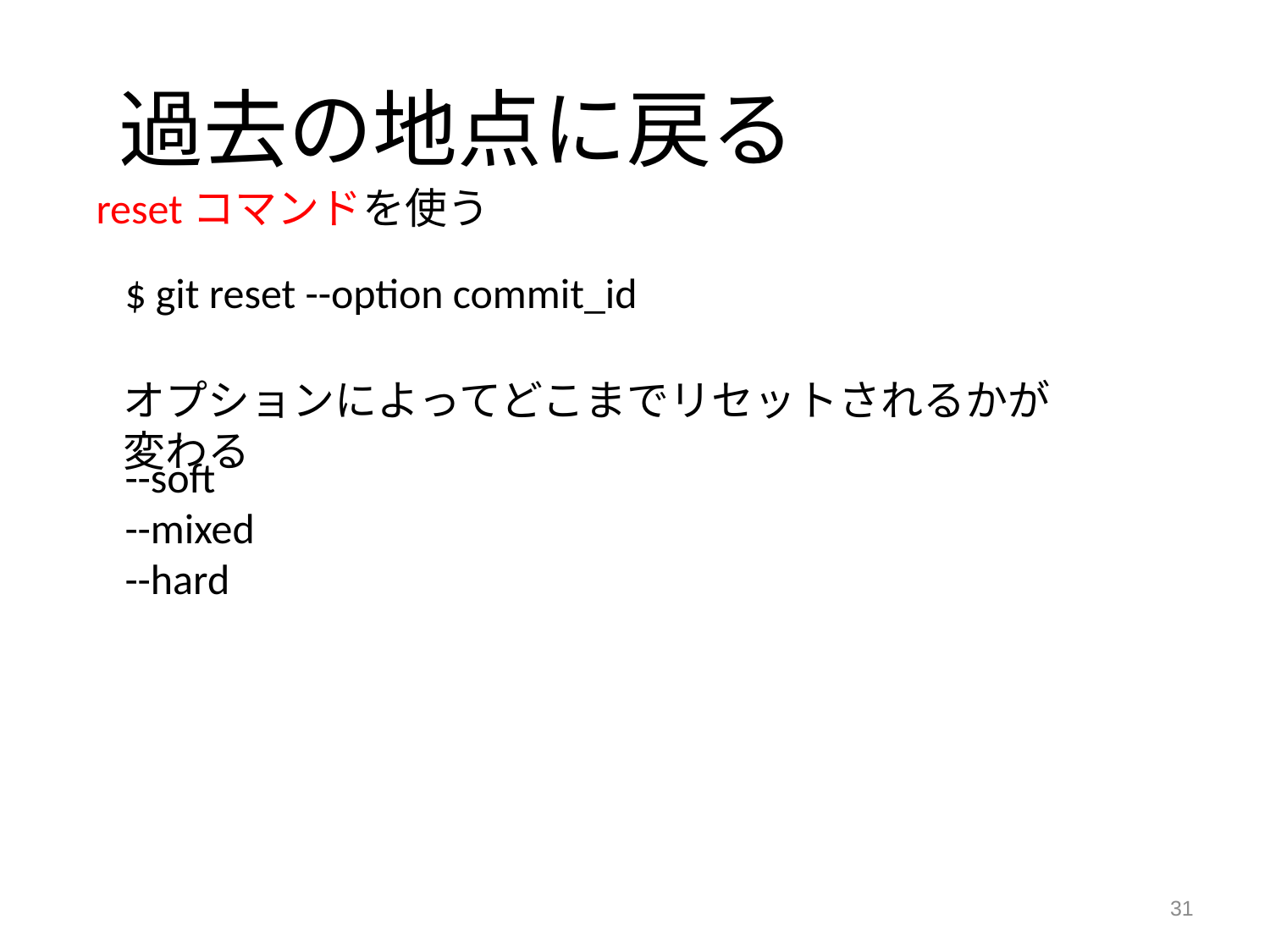

過去の地点に戻る
resetコマンドを使う
$ git reset --option commit_id
オプションによってどこまでリセットされるかが変わる
--soft
--mixed
--hard
31